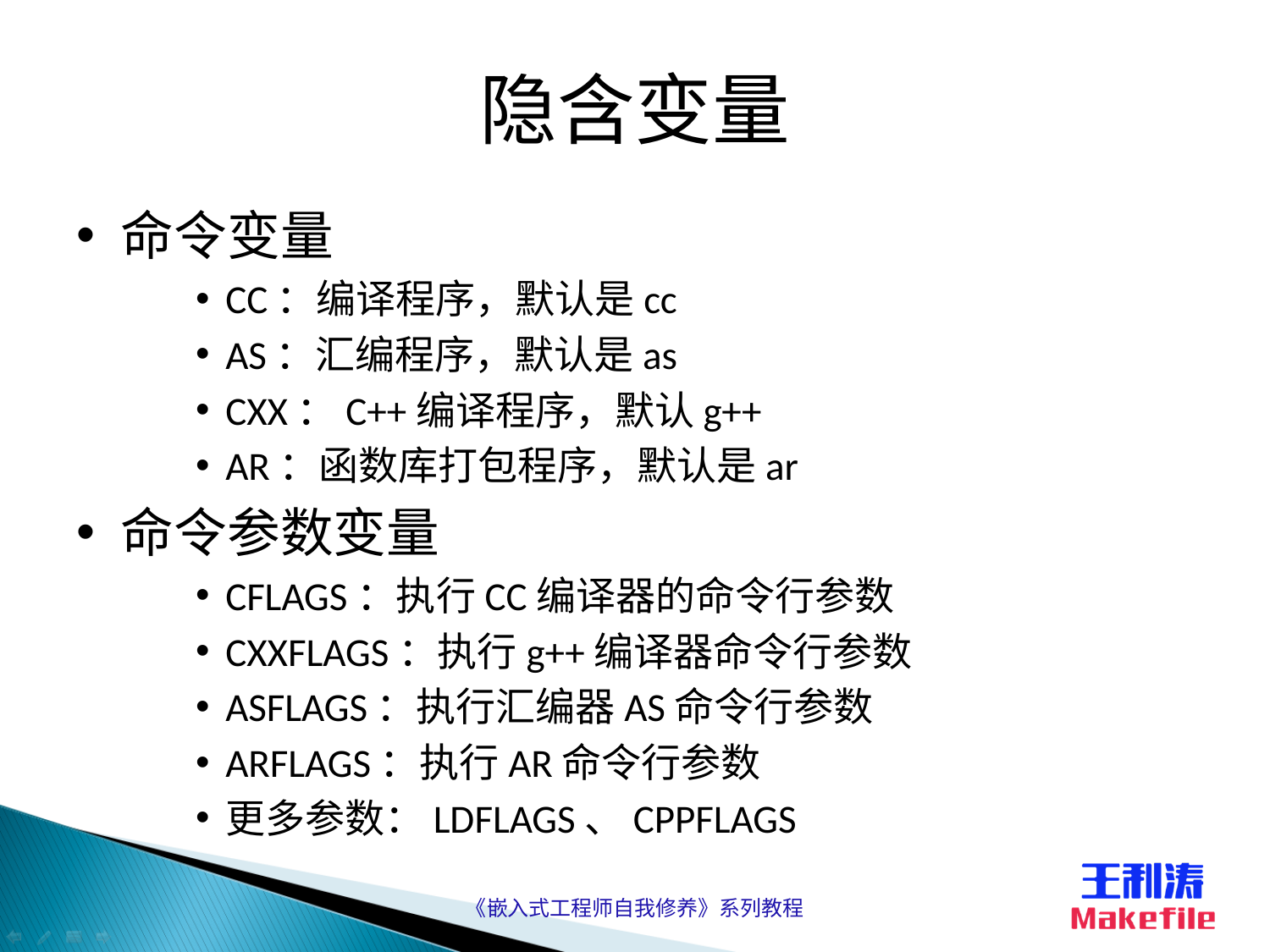

# 隐含变量
命令变量
CC：编译程序，默认是cc
AS：汇编程序，默认是as
CXX：C++编译程序，默认g++
AR：函数库打包程序，默认是ar
命令参数变量
CFLAGS：执行CC编译器的命令行参数
CXXFLAGS：执行g++编译器命令行参数
ASFLAGS：执行汇编器AS命令行参数
ARFLAGS：执行AR命令行参数
更多参数：LDFLAGS、CPPFLAGS
《嵌入式工程师自我修养》系列教程